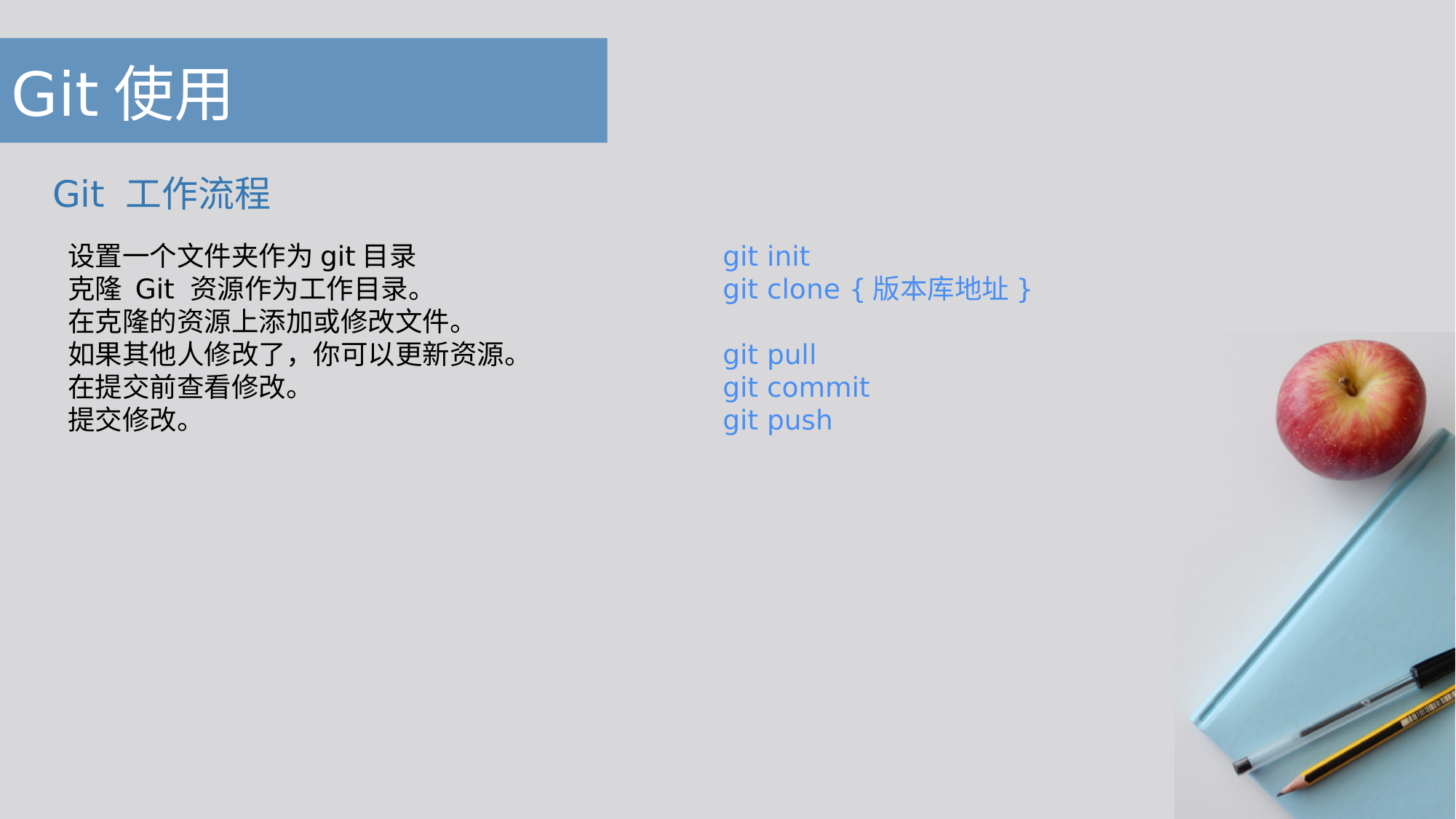

# Git使用
Git 工作流程
设置一个文件夹作为git目录			git init
克隆 Git 资源作为工作目录。    			git clone {版本库地址}
在克隆的资源上添加或修改文件。
如果其他人修改了，你可以更新资源。		git pull
在提交前查看修改。				git commit
提交修改。					git push